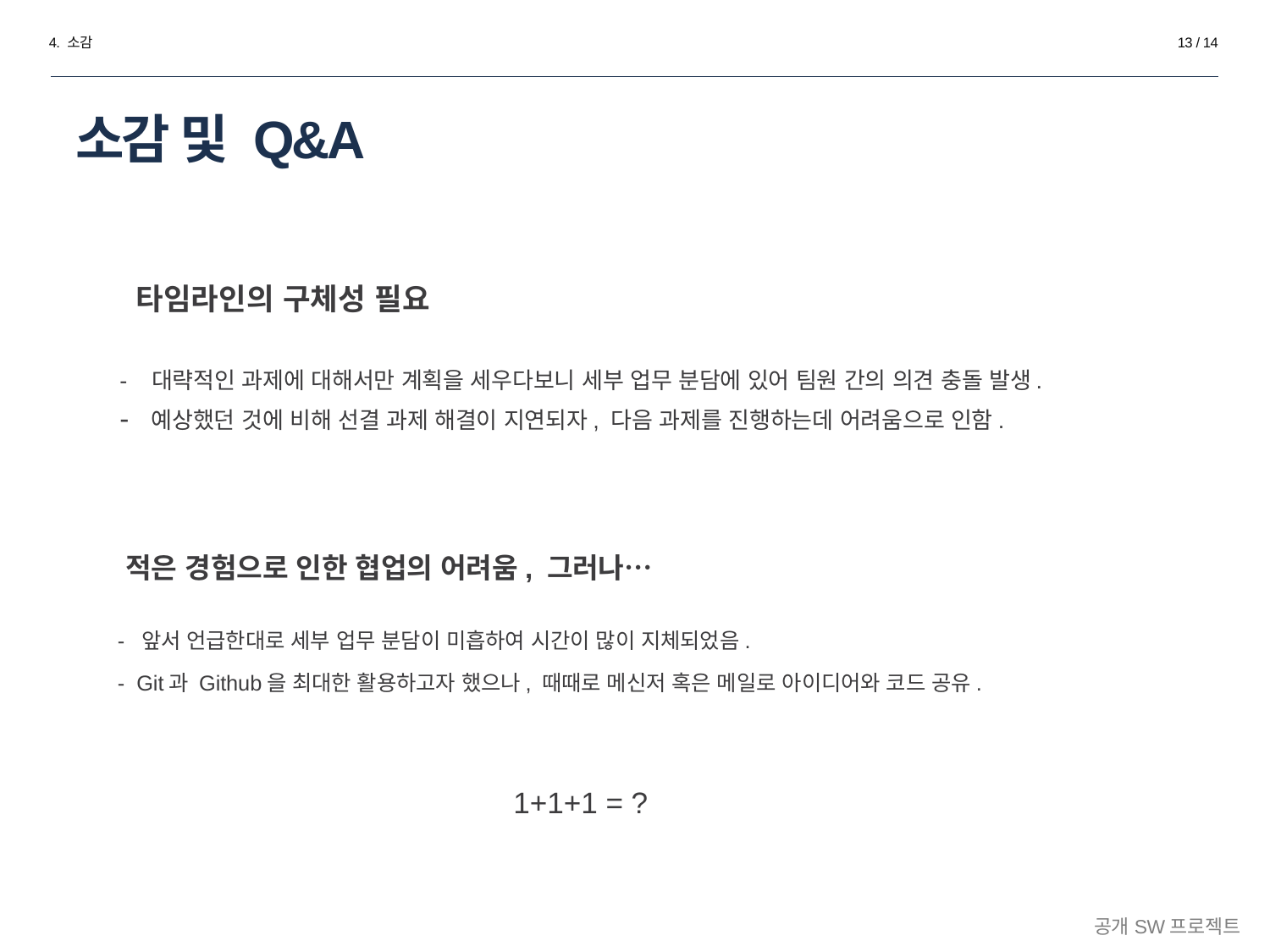

4. 소감
13 / 14
# 소감 및 Q&A
  타임라인의 구체성 필요

 -   대략적인 과제에 대해서만 계획을 세우다보니 세부 업무 분담에 있어 팀원 간의 의견 충돌 발생.
 -  예상했던 것에 비해 선결 과제 해결이 지연되자, 다음 과제를 진행하는데 어려움으로 인함.
 적은 경험으로 인한 협업의 어려움, 그러나…

 -  앞서 언급한대로 세부 업무 분담이 미흡하여 시간이 많이 지체되었음.

 -  Git과 Github을 최대한 활용하고자 했으나, 때때로 메신저 혹은 메일로 아이디어와 코드 공유.

 1+1+1 = ?
공개SW프로젝트